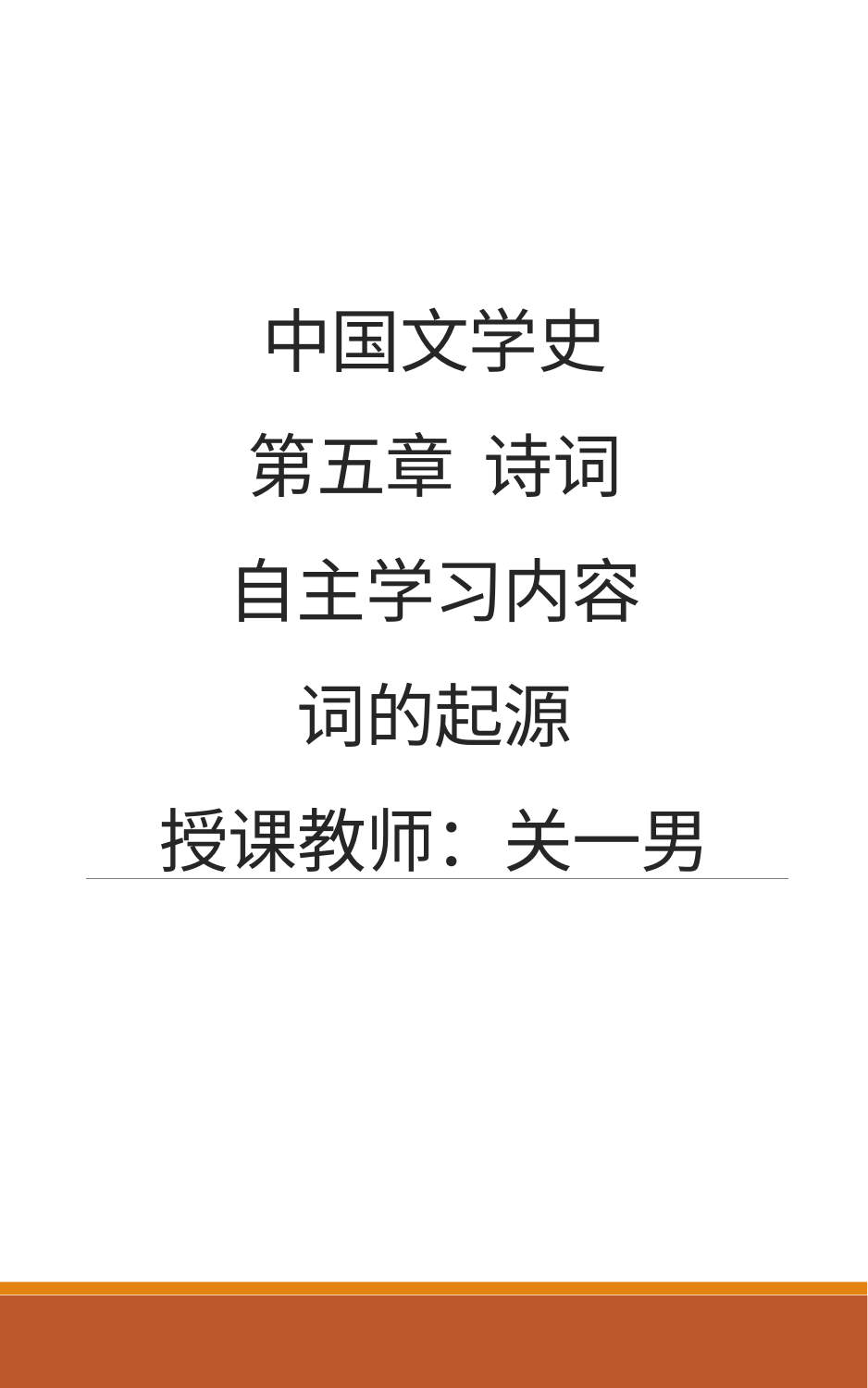

# 中国文学史 第五章  诗词 自主学习内容 词的起源 授课教师：关一男